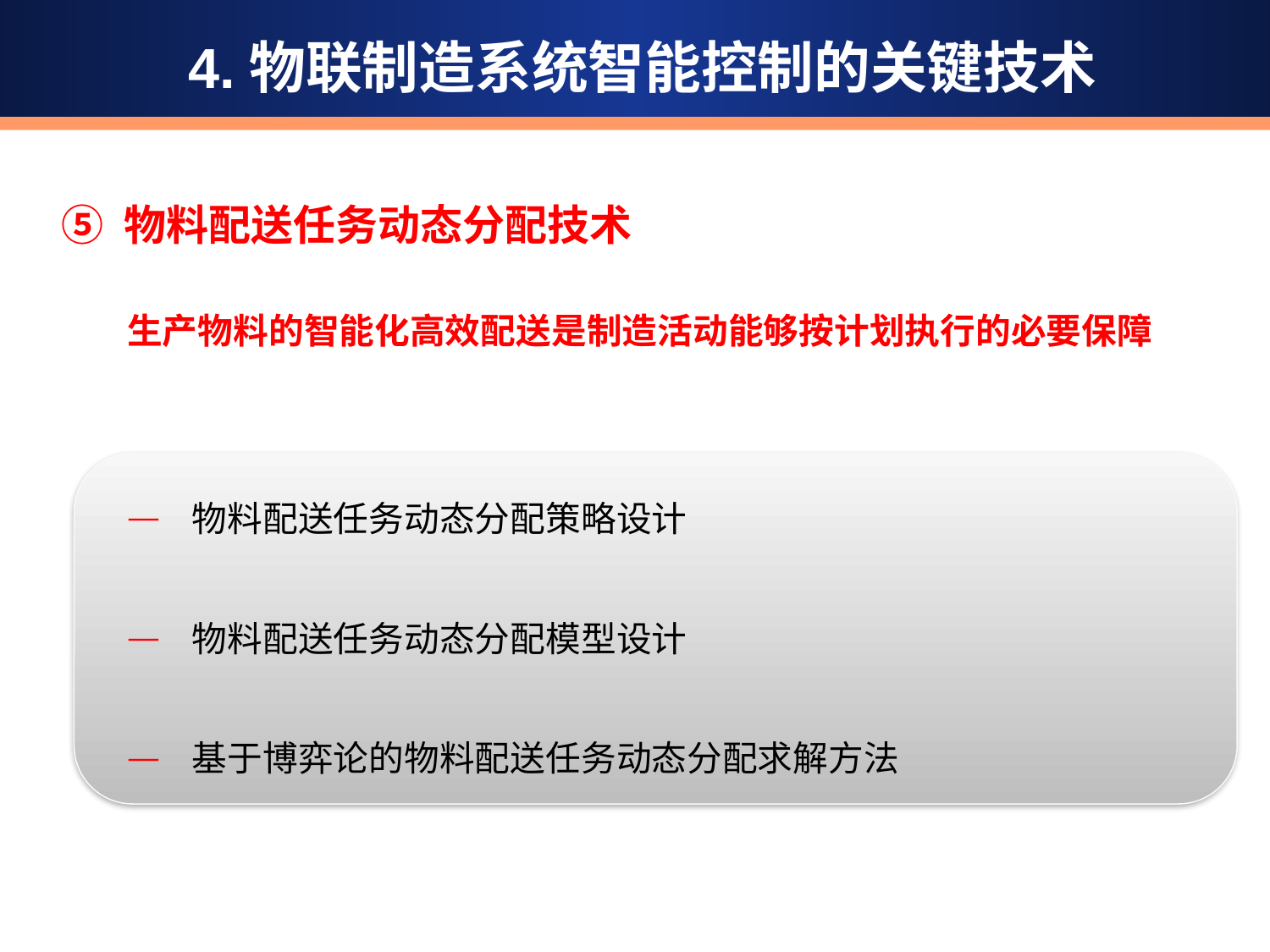

4.物联制造系统智能控制的关键技术
⑤ 物料配送任务动态分配技术
生产物料的智能化高效配送是制造活动能够按计划执行的必要保障

物料配送任务动态分配策略设计

物料配送任务动态分配模型设计

基于博弈论的物料配送任务动态分配求解方法